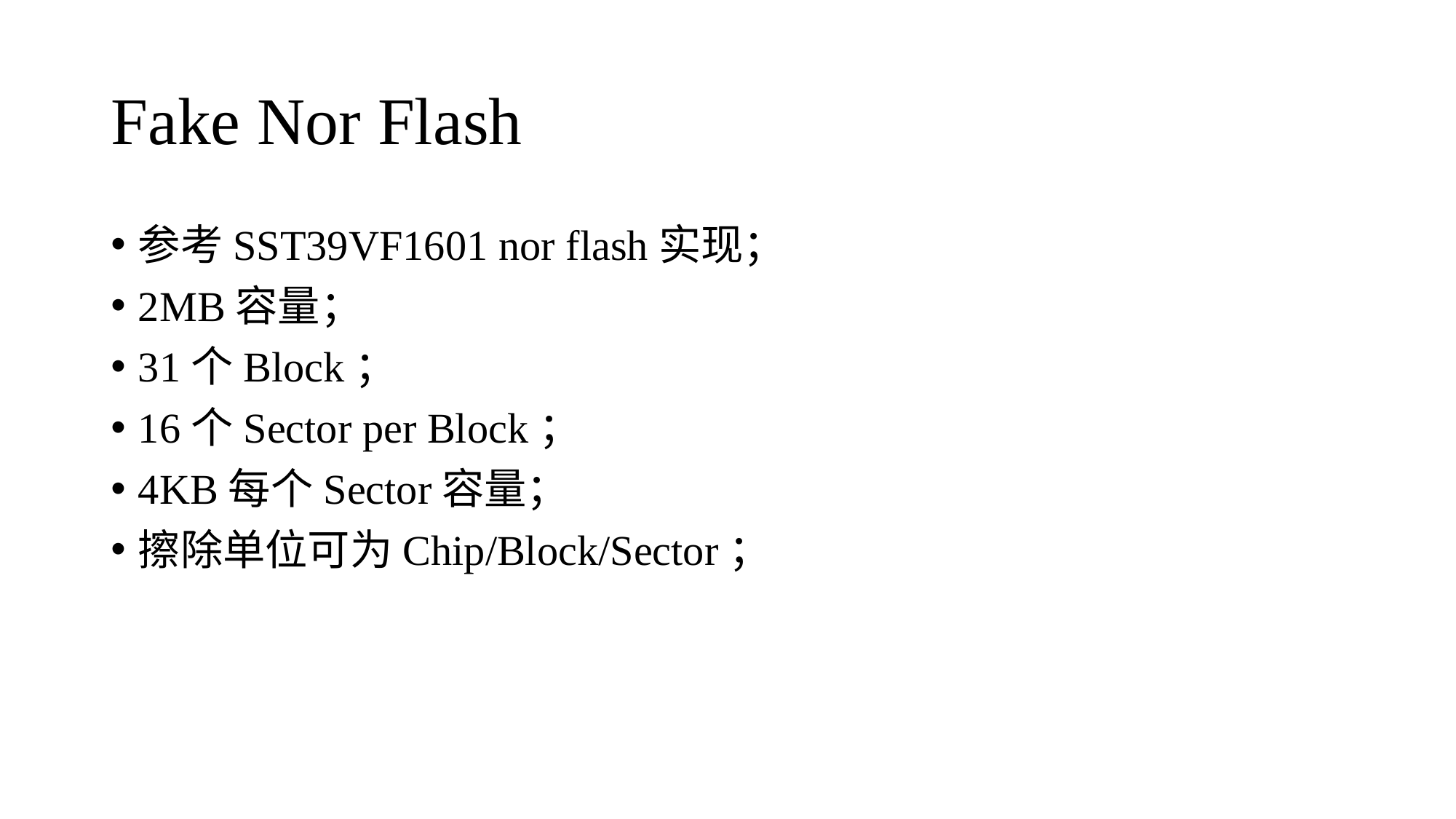

# Fake Nor Flash
参考SST39VF1601 nor flash实现；
2MB容量；
31个Block；
16个Sector per Block；
4KB每个Sector容量；
擦除单位可为Chip/Block/Sector；